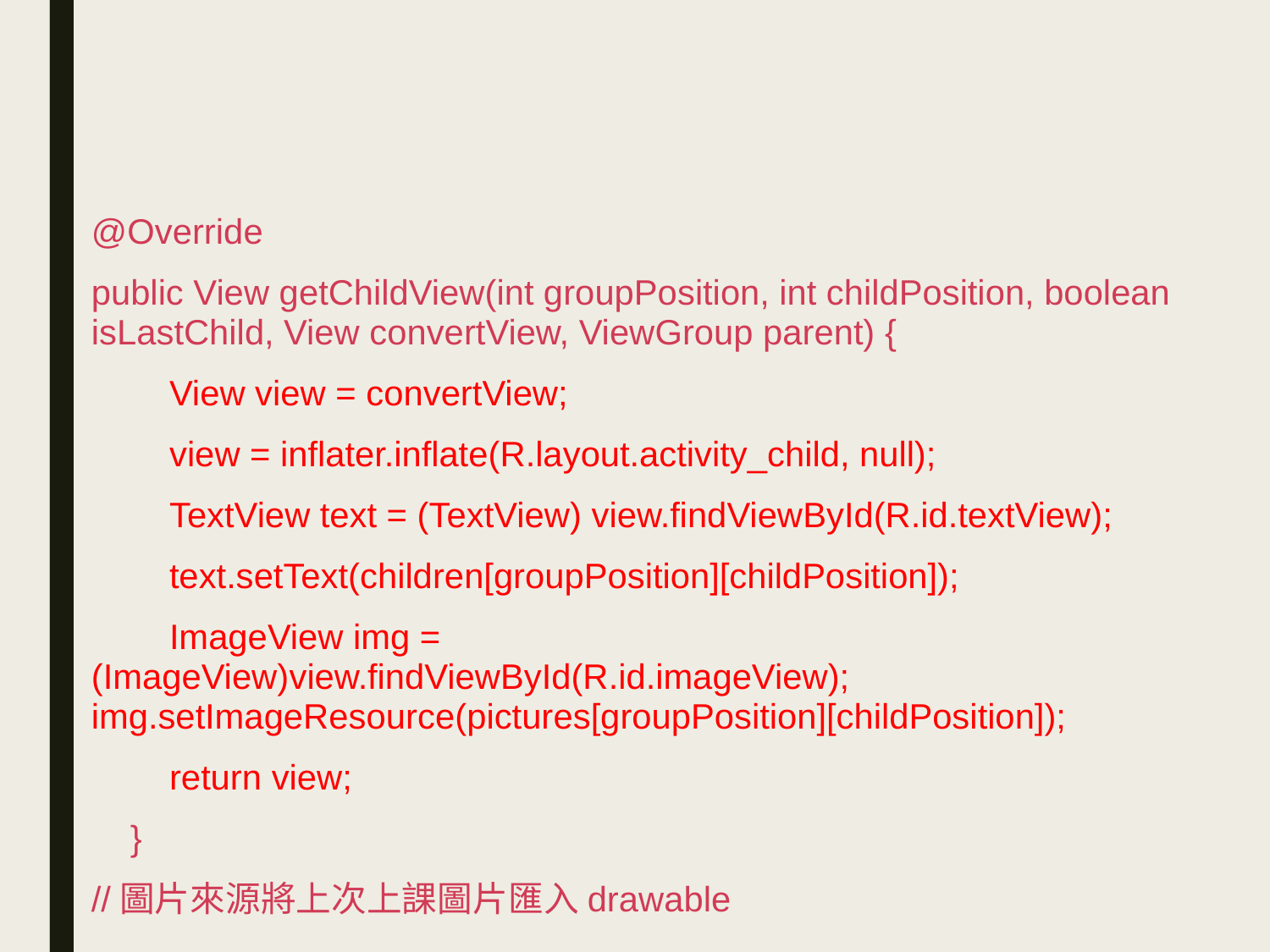

#
@Override
public View getChildView(int groupPosition, int childPosition, boolean isLastChild, View convertView, ViewGroup parent) {
        View view = convertView;
        view = inflater.inflate(R.layout.activity_child, null);
        TextView text = (TextView) view.findViewById(R.id.textView);
        text.setText(children[groupPosition][childPosition]);
        ImageView img = (ImageView)view.findViewById(R.id.imageView); 	img.setImageResource(pictures[groupPosition][childPosition]);
        return view;
    }
//圖片來源將上次上課圖片匯入drawable